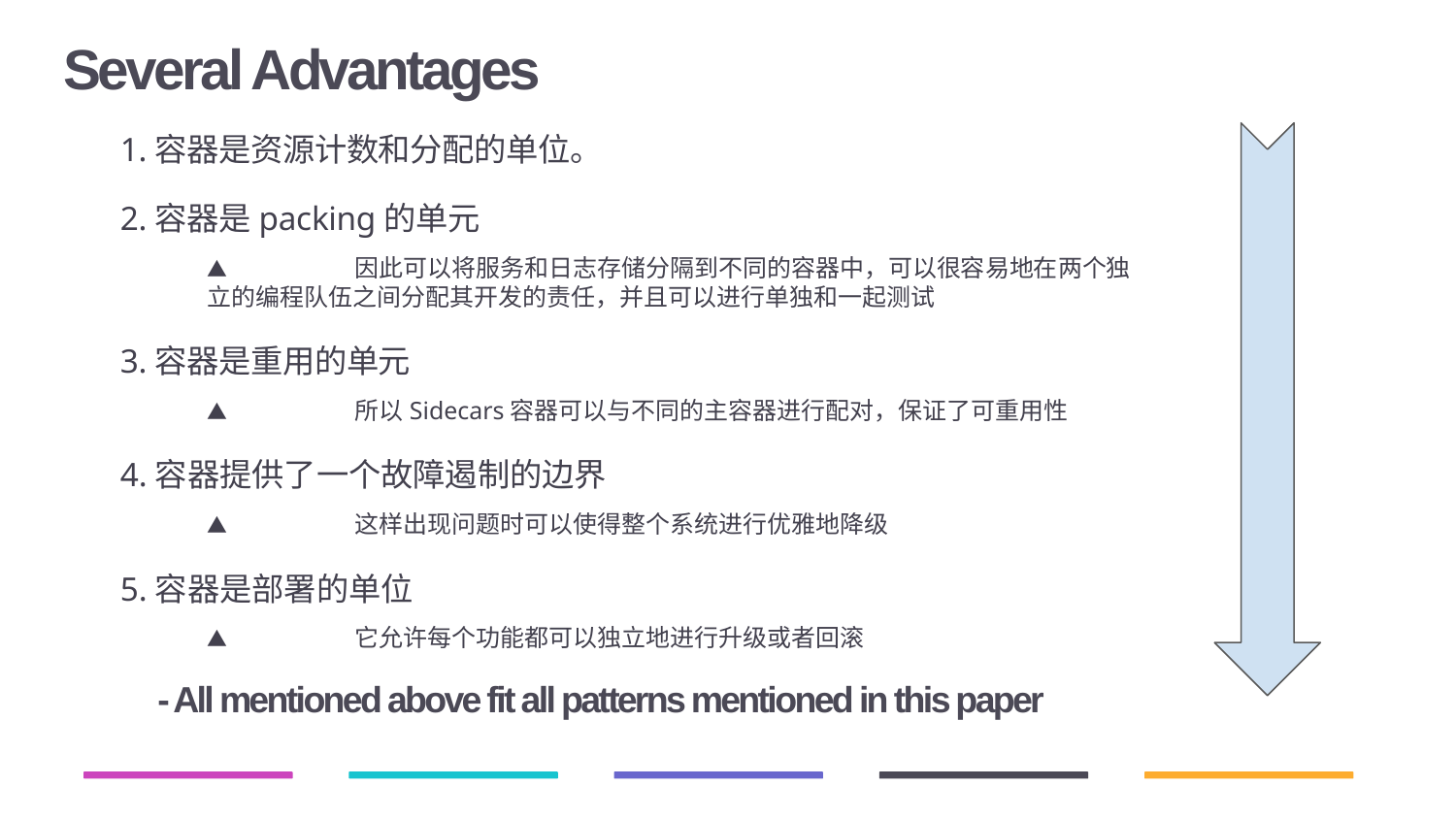

# Several Advantages
1.容器是资源计数和分配的单位。

2.容器是packing的单元
▲	因此可以将服务和日志存储分隔到不同的容器中，可以很容易地在两个独立的编程队伍之间分配其开发的责任，并且可以进行单独和一起测试

3.容器是重用的单元
▲	所以Sidecars容器可以与不同的主容器进行配对，保证了可重用性

4.容器提供了一个故障遏制的边界
▲	这样出现问题时可以使得整个系统进行优雅地降级

5.容器是部署的单位
▲	它允许每个功能都可以独立地进行升级或者回滚

- All mentioned above fit all patterns mentioned in this paper